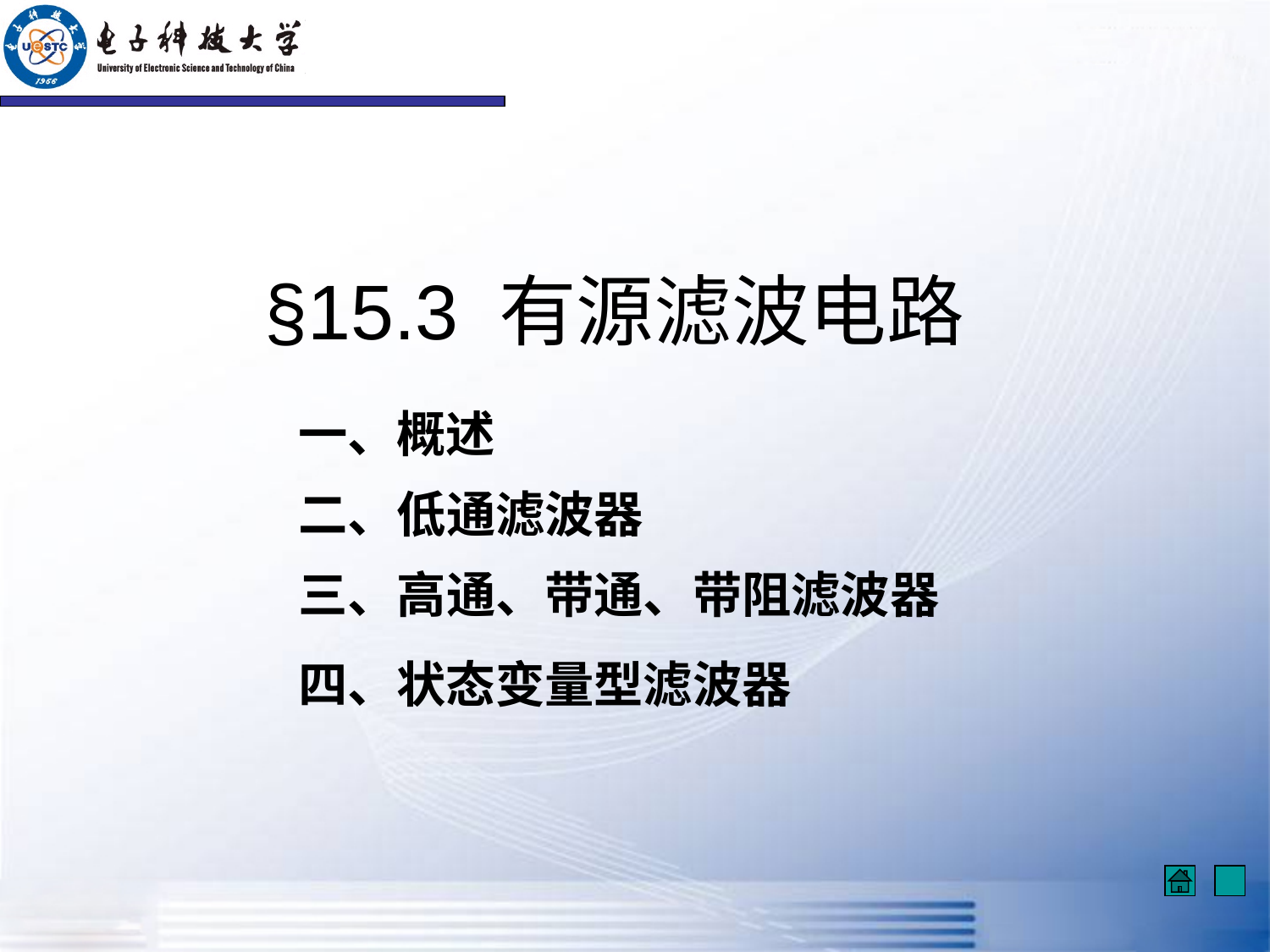

# §15.3 有源滤波电路
一、概述
二、低通滤波器
三、高通、带通、带阻滤波器
四、状态变量型滤波器